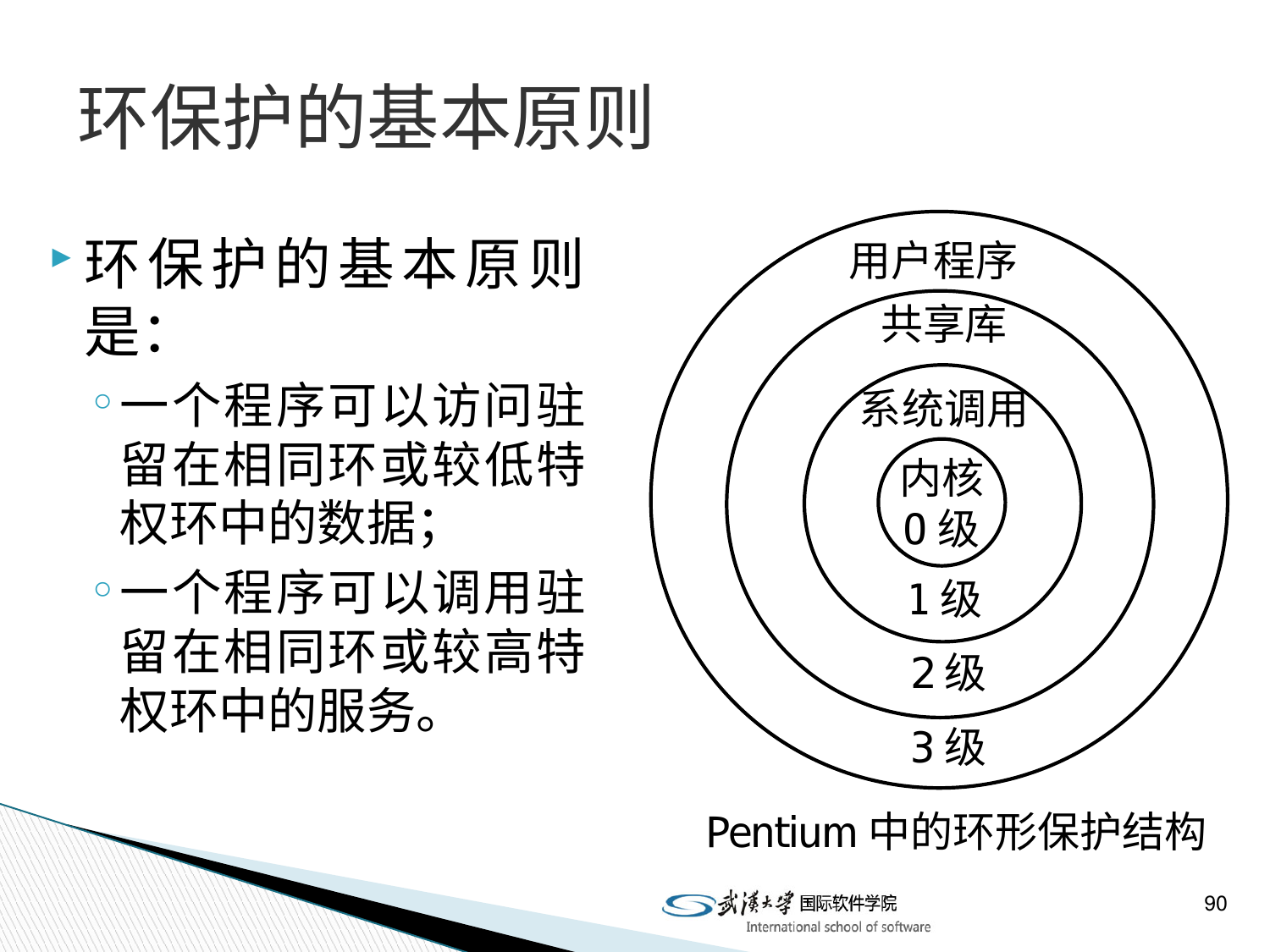

# 环保护的基本原则

环保护的基本原则是：
一个程序可以访问驻留在相同环或较低特权环中的数据；
一个程序可以调用驻留在相同环或较高特权环中的服务。
用户程序

共享库

系统调用
内核
0级
1级
2级
3级
Pentium中的环形保护结构